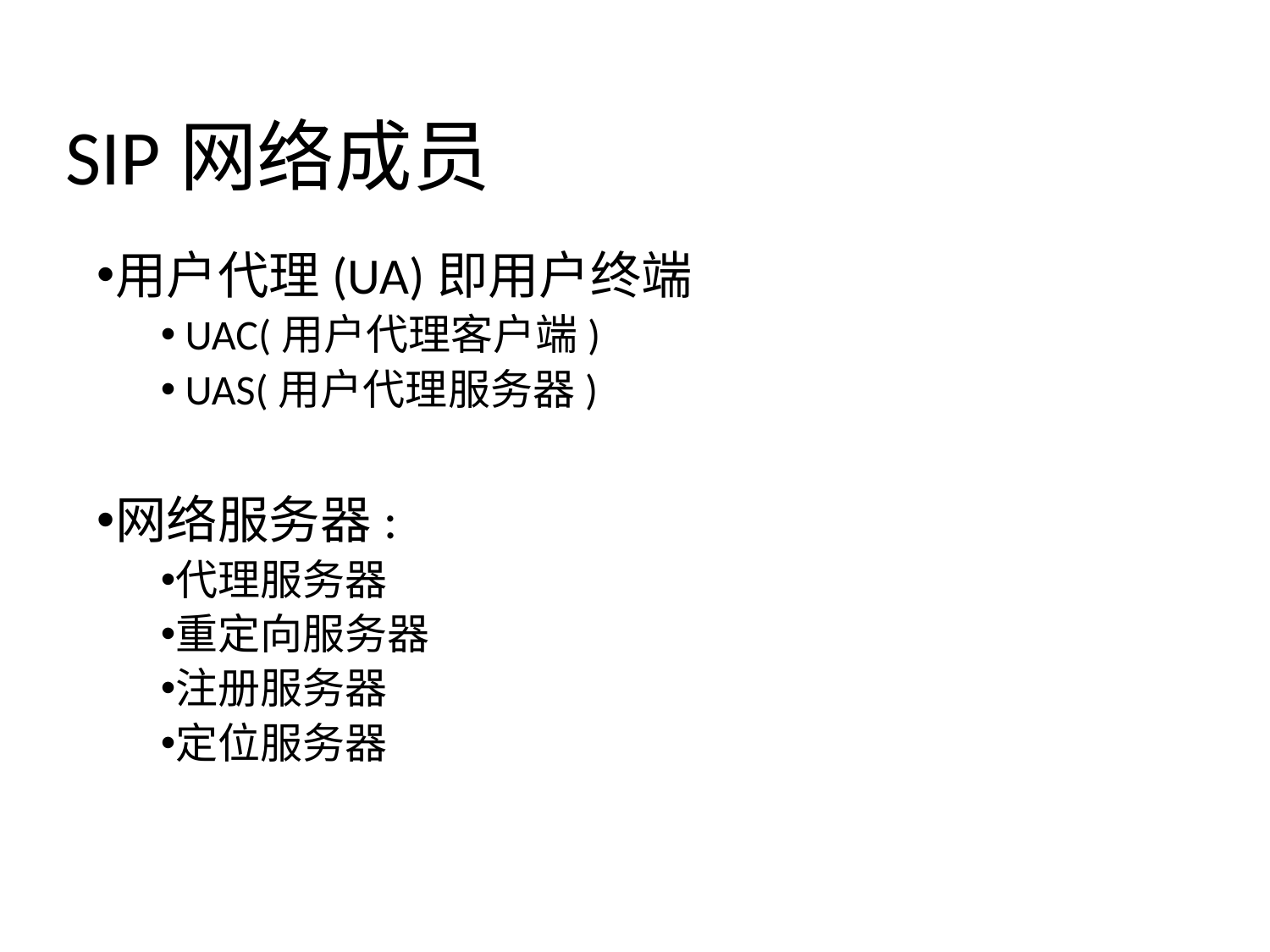

# SIP网络成员
用户代理(UA)即用户终端
 UAC(用户代理客户端)
 UAS(用户代理服务器)

网络服务器:
代理服务器
重定向服务器
注册服务器
定位服务器